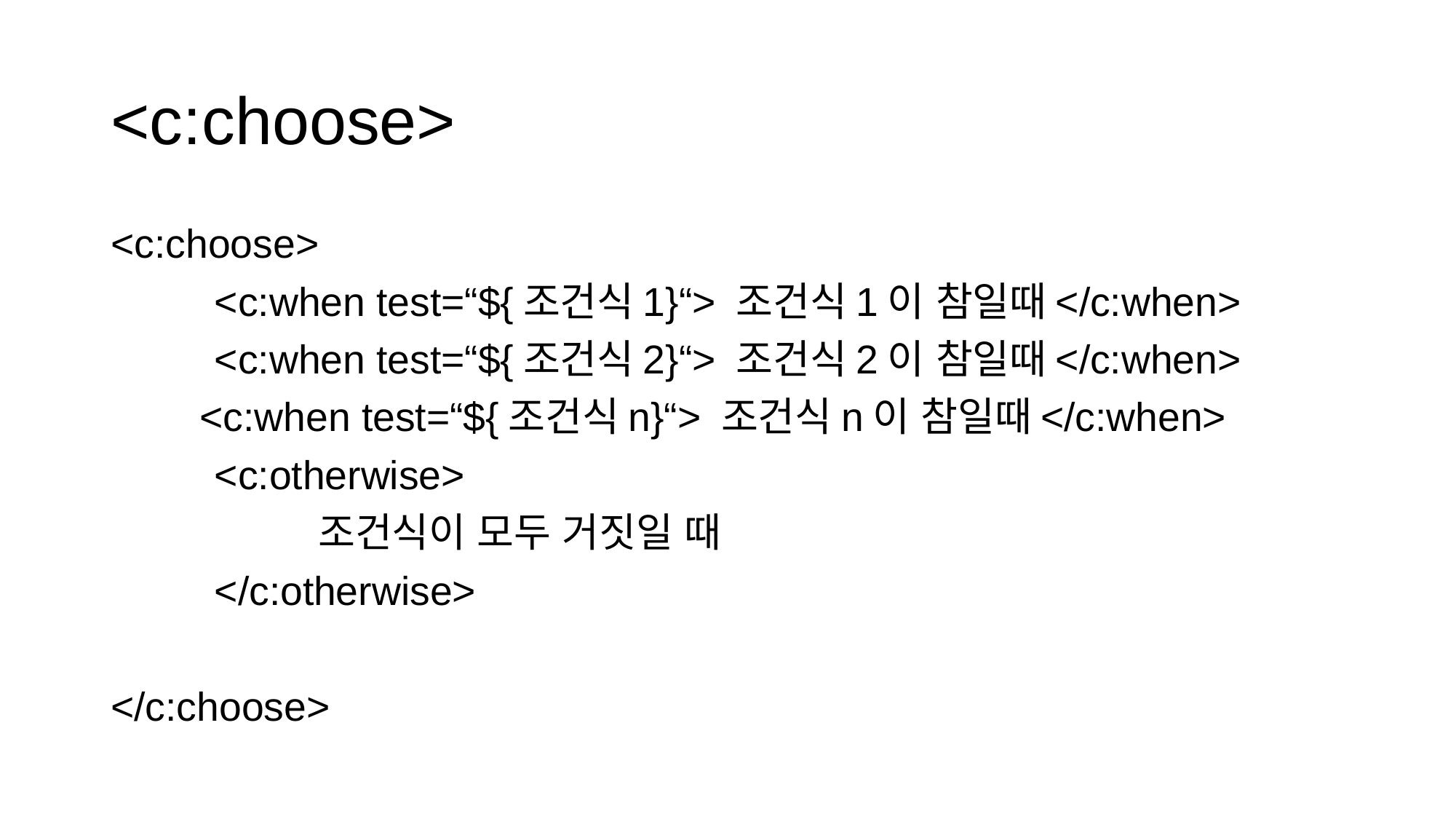

# <c:choose>
<c:choose>
	<c:when test=“${조건식1}“> 조건식1이 참일때</c:when>
	<c:when test=“${조건식2}“> 조건식2이 참일때</c:when>
        <c:when test=“${조건식n}“> 조건식n이 참일때</c:when>
	<c:otherwise>
		조건식이 모두 거짓일 때
	</c:otherwise>

</c:choose>